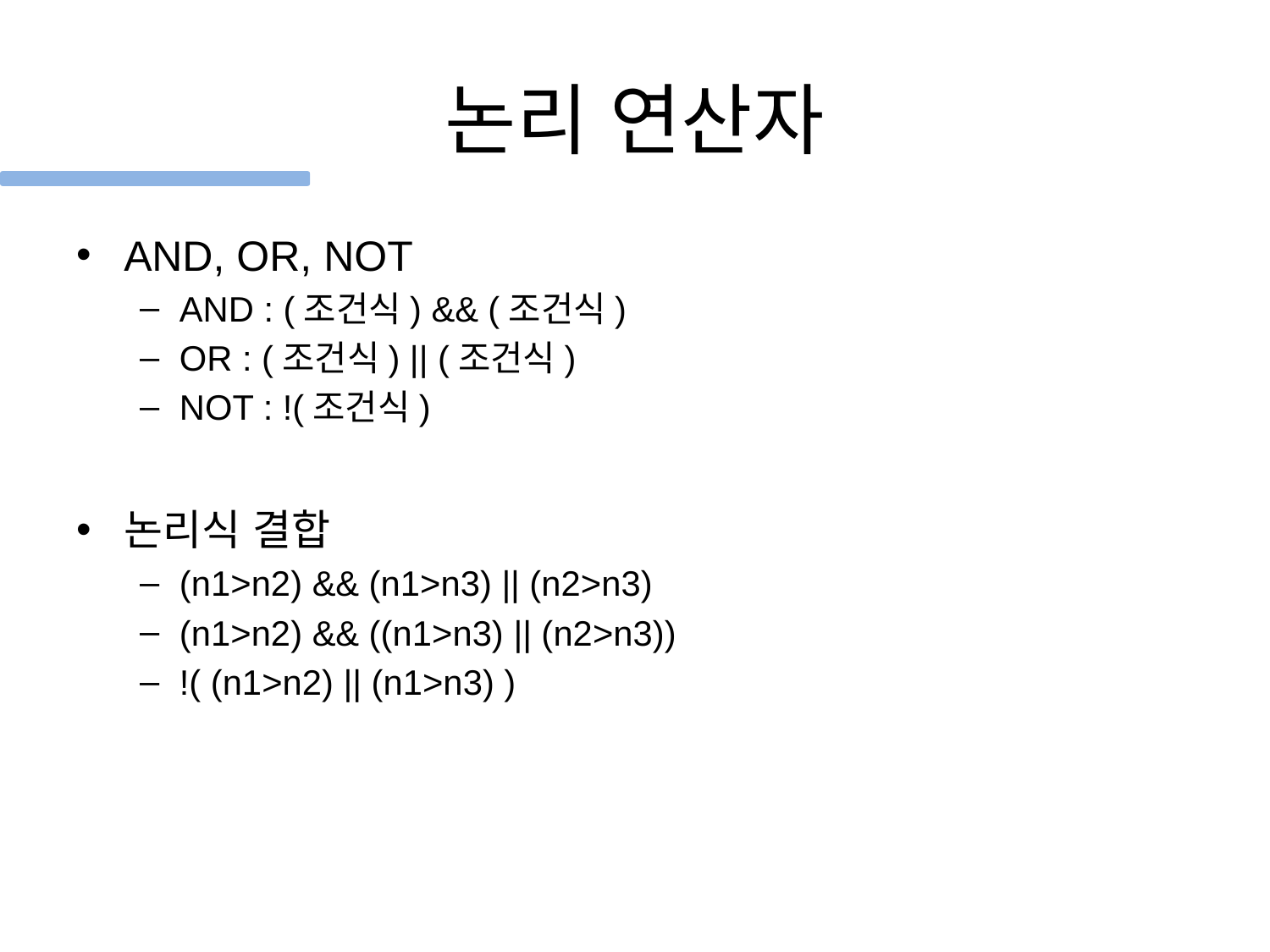

# 논리 연산자

AND, OR, NOT
AND : (조건식) && (조건식)
OR : (조건식) || (조건식)
NOT : !(조건식)

논리식 결합
(n1>n2) && (n1>n3) || (n2>n3)
(n1>n2) && ((n1>n3) || (n2>n3))
!( (n1>n2) || (n1>n3) )